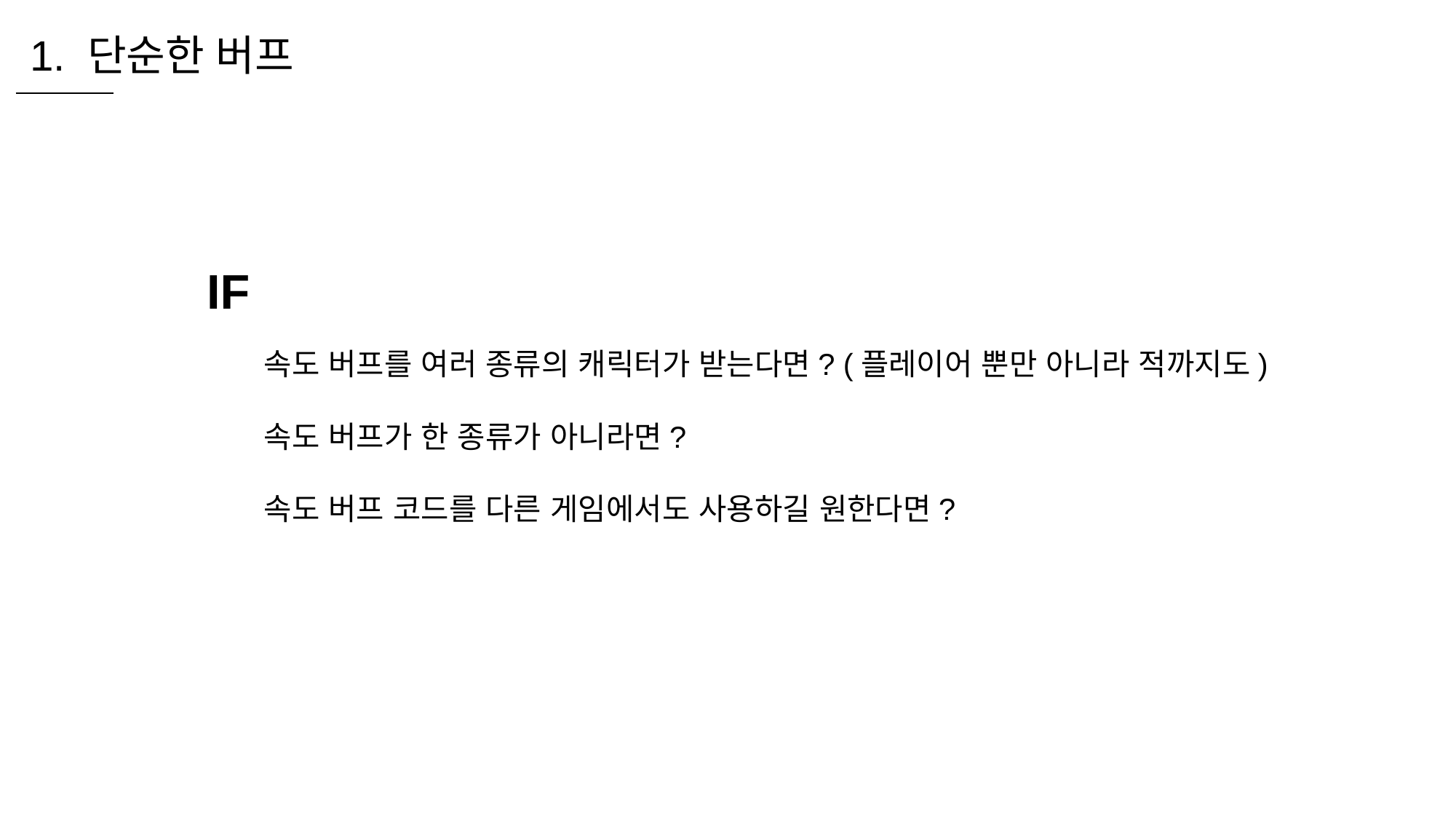

1. 단순한 버프
IF
속도 버프를 여러 종류의 캐릭터가 받는다면? (플레이어 뿐만 아니라 적까지도)

속도 버프가 한 종류가 아니라면?

속도 버프 코드를 다른 게임에서도 사용하길 원한다면?